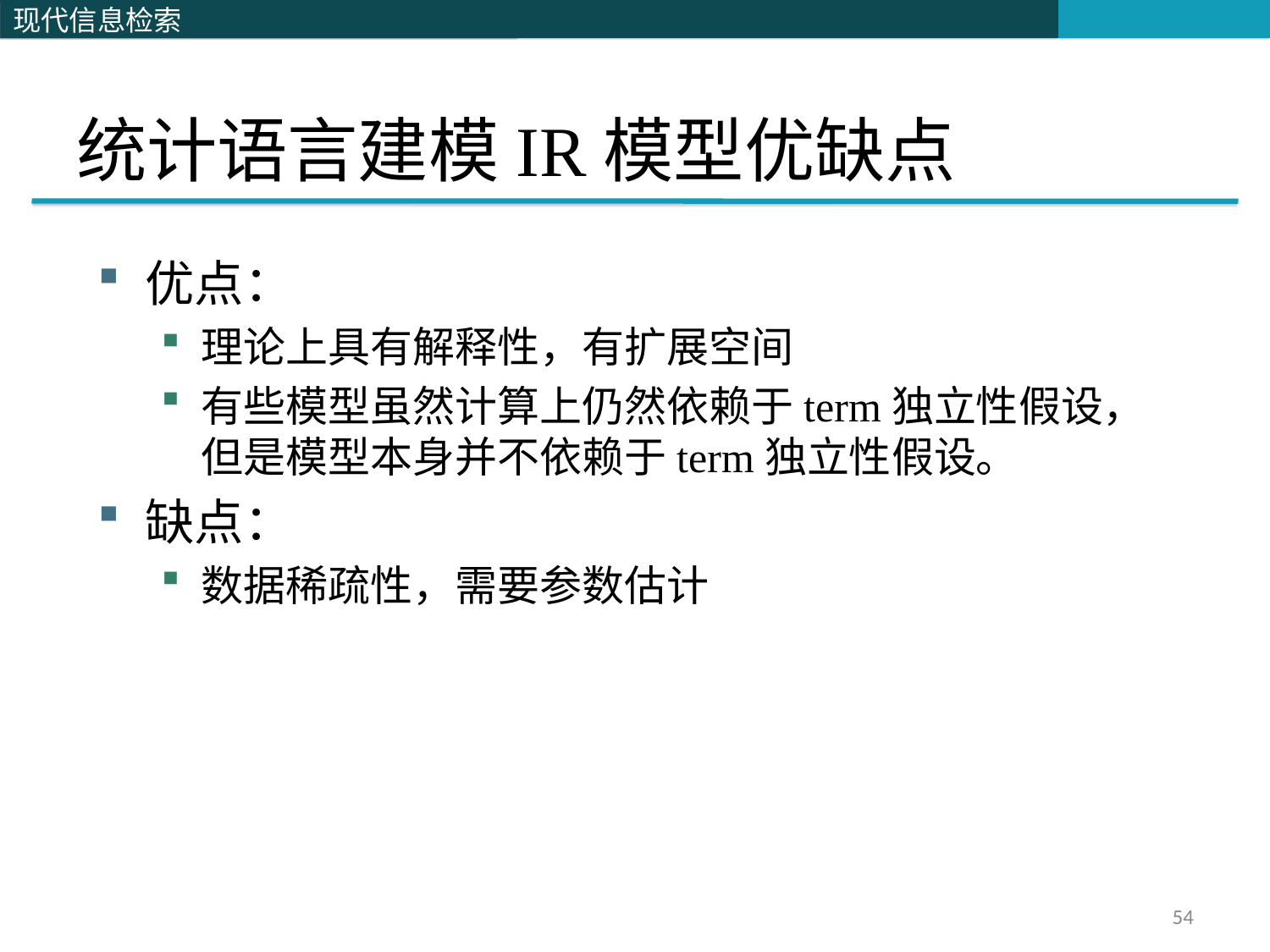

# 统计语言建模IR模型优缺点
优点：
理论上具有解释性，有扩展空间
有些模型虽然计算上仍然依赖于term独立性假设，但是模型本身并不依赖于term独立性假设。
缺点：
数据稀疏性，需要参数估计
54